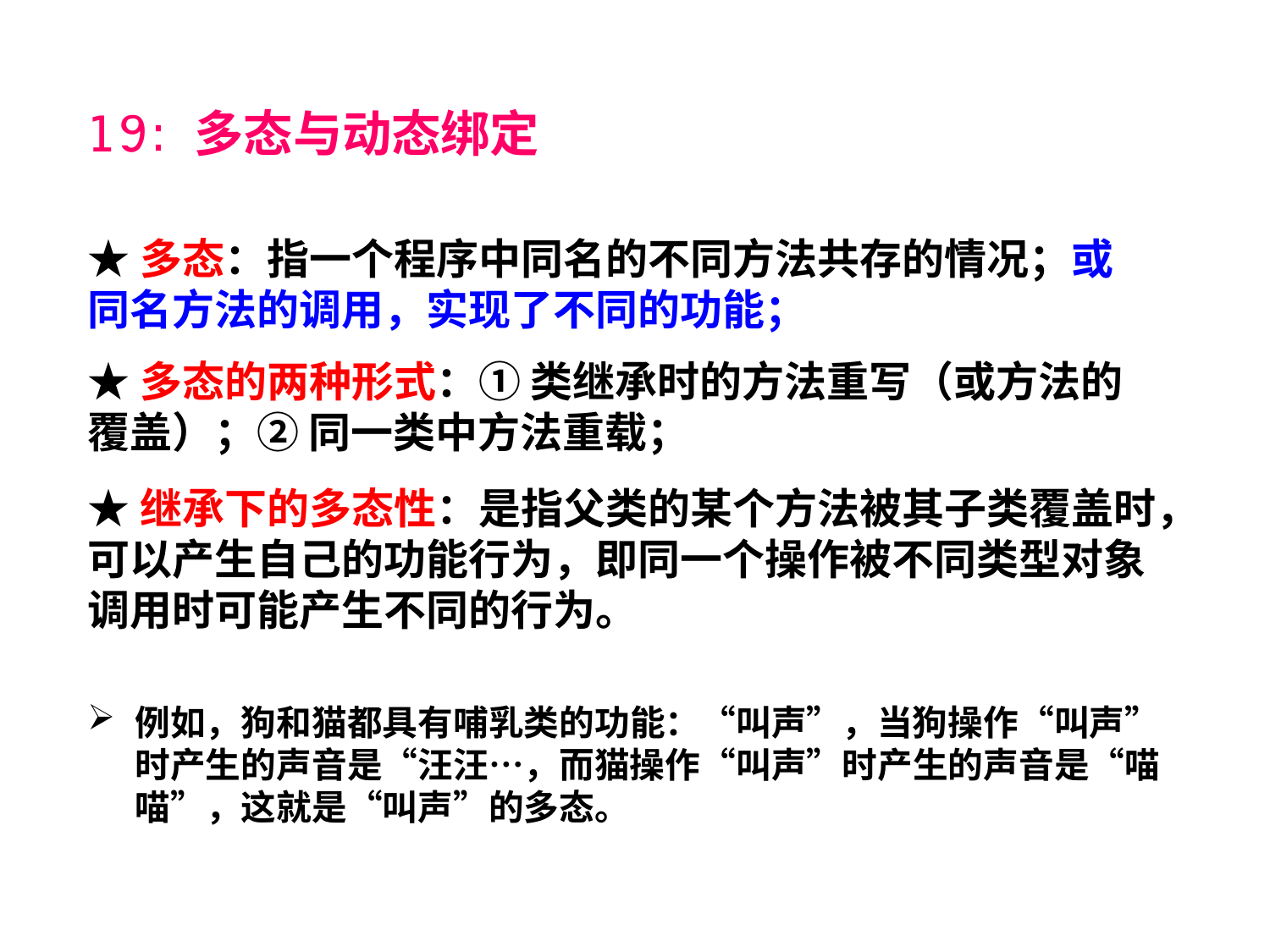

19: 多态与动态绑定
★多态：指一个程序中同名的不同方法共存的情况；或同名方法的调用，实现了不同的功能；
★多态的两种形式：① 类继承时的方法重写（或方法的覆盖）；② 同一类中方法重载；
★继承下的多态性：是指父类的某个方法被其子类覆盖时，可以产生自己的功能行为，即同一个操作被不同类型对象调用时可能产生不同的行为。

例如，狗和猫都具有哺乳类的功能：“叫声”，当狗操作“叫声”时产生的声音是“汪汪…，而猫操作“叫声”时产生的声音是“喵喵”，这就是“叫声”的多态。